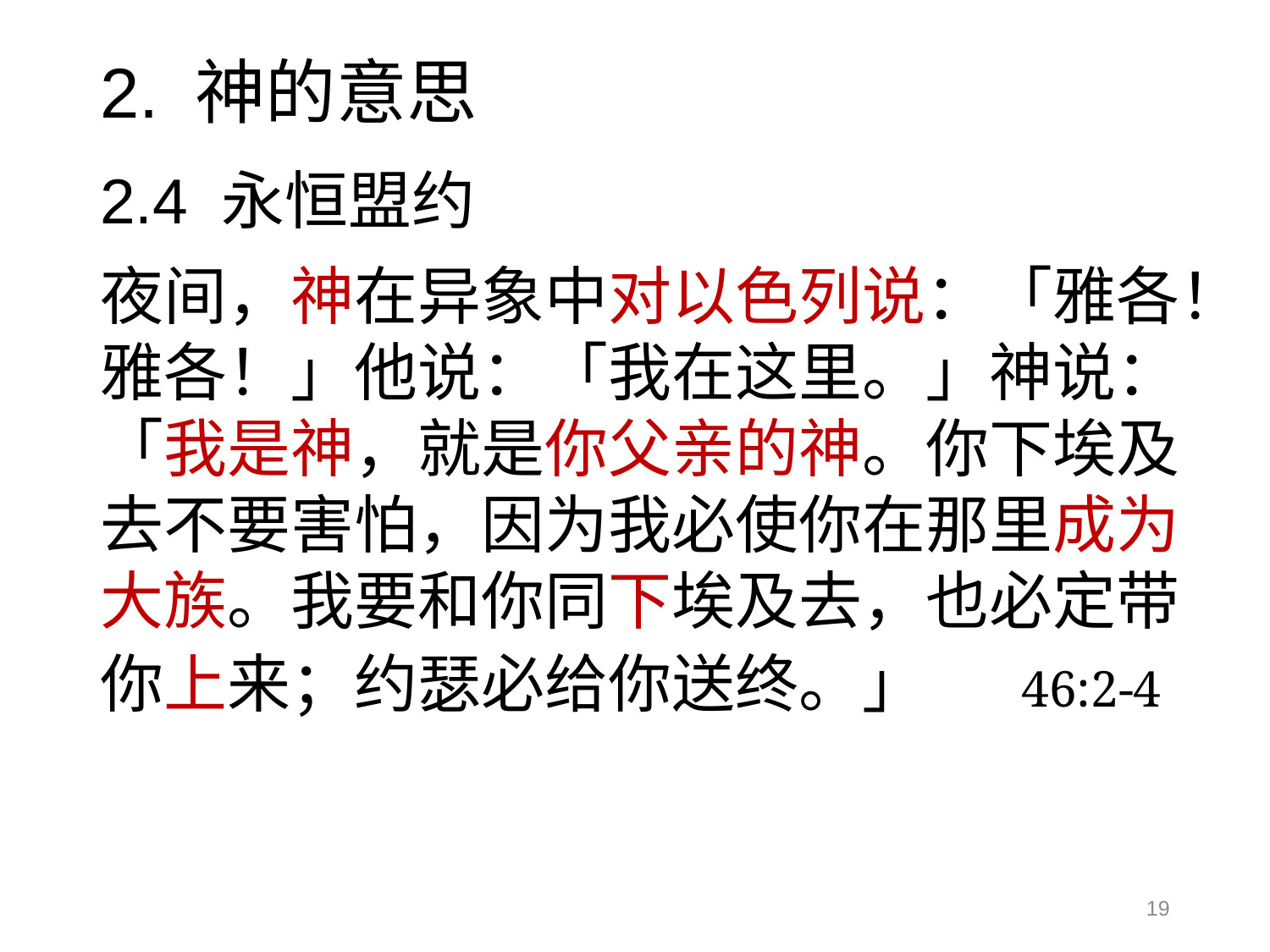

# 2. 神的意思
2.4 永恒盟约
夜间，神在异象中对以色列说：「雅各！雅各！」他说：「我在这里。」神说：「我是神，就是你父亲的神。你下埃及去不要害怕，因为我必使你在那里成为大族。我要和你同下埃及去，也必定带你上来；约瑟必给你送终。」     46:2-4
19